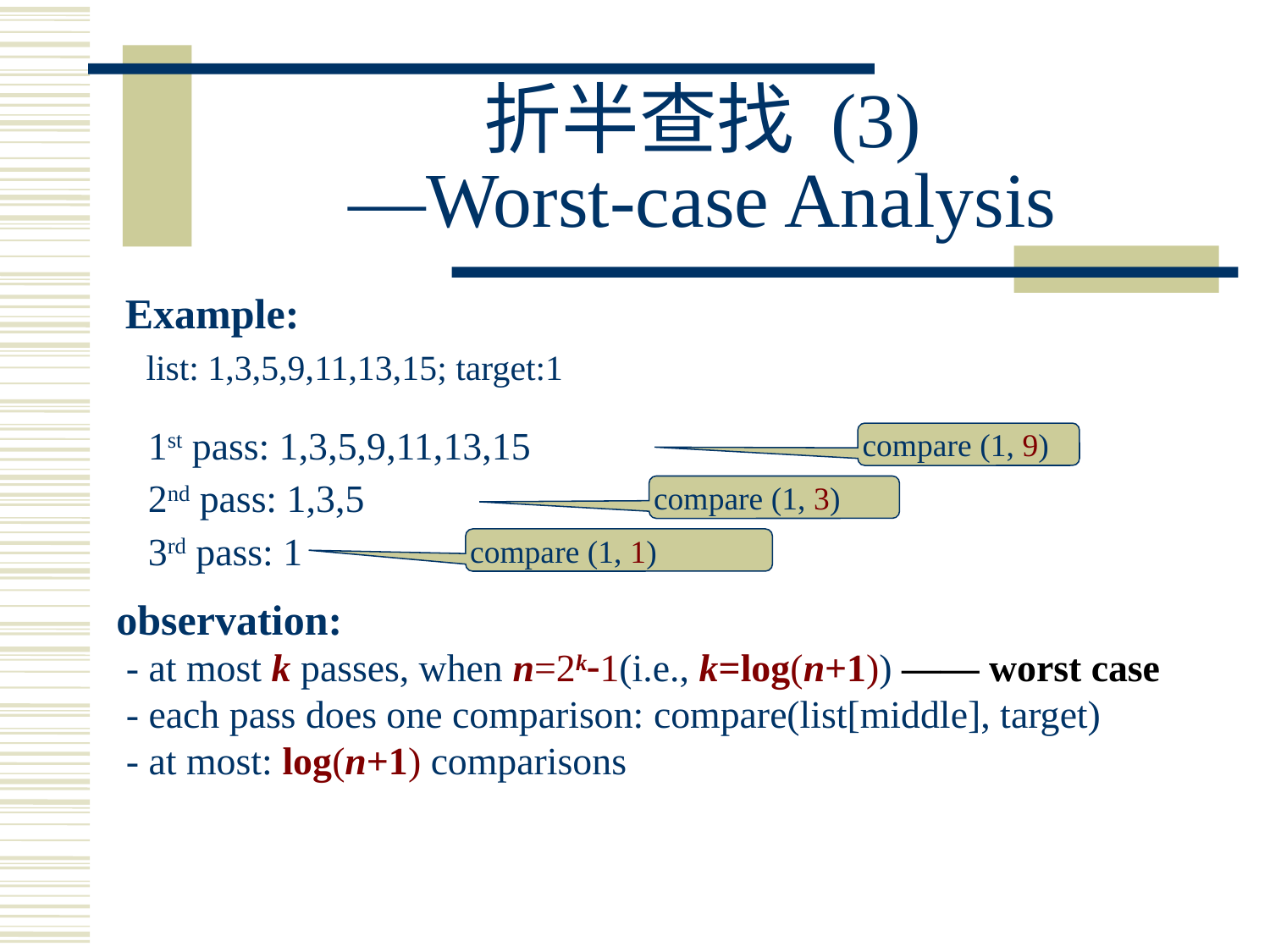

# 折半查找 (3) —Worst-case Analysis
Example:
  list: 1,3,5,9,11,13,15; target:1

1st pass: 1,3,5,9,11,13,15
compare (1, 9)
2nd pass: 1,3,5
compare (1, 3)
3rd pass: 1
compare (1, 1)
observation:
 - at most k passes, when n=2k−1(i.e., k=log(n+1)) —— worst case
 - each pass does one comparison: compare(list[middle], target)
 - at most: log(n+1) comparisons